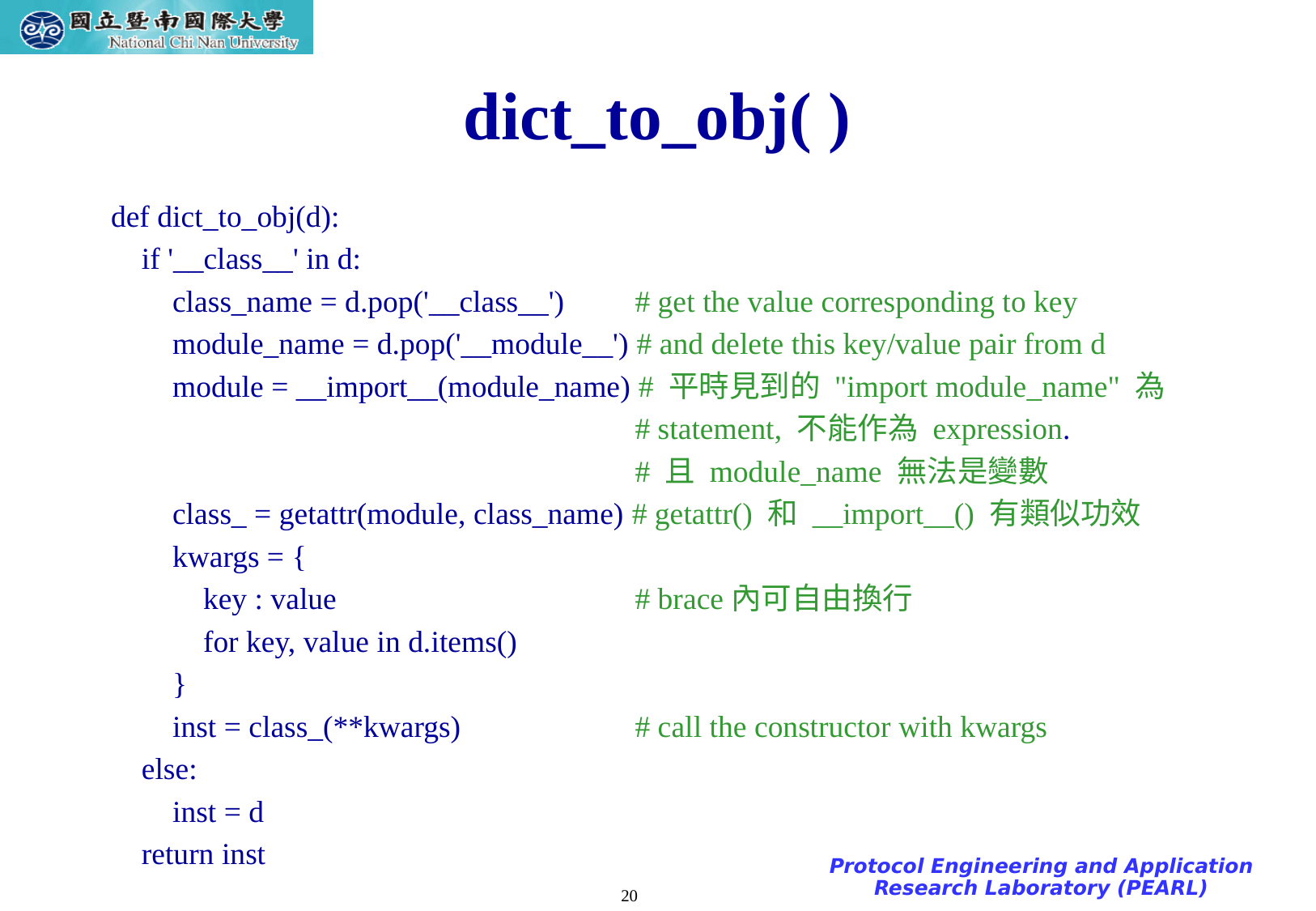

# dict_to_obj( )
def dict_to_obj(d):
    if '__class__' in d:
        class_name = d.pop('__class__') 	     # get the value corresponding to key
        module_name = d.pop('__module__') # and delete this key/value pair from d
        module = __import__(module_name) # 平時見到的 "import module_name" 為
                                         		     # statement, 不能作為 expression.
                                         		     # 且 module_name 無法是變數
        class_ = getattr(module, class_name) # getattr() 和 __import__() 有類似功效
        kwargs = {
            key : value 			     # brace內可自由換行
            for key, value in d.items()
        }
        inst = class_(**kwargs) 		     # call the constructor with kwargs
    else:
        inst = d
    return inst